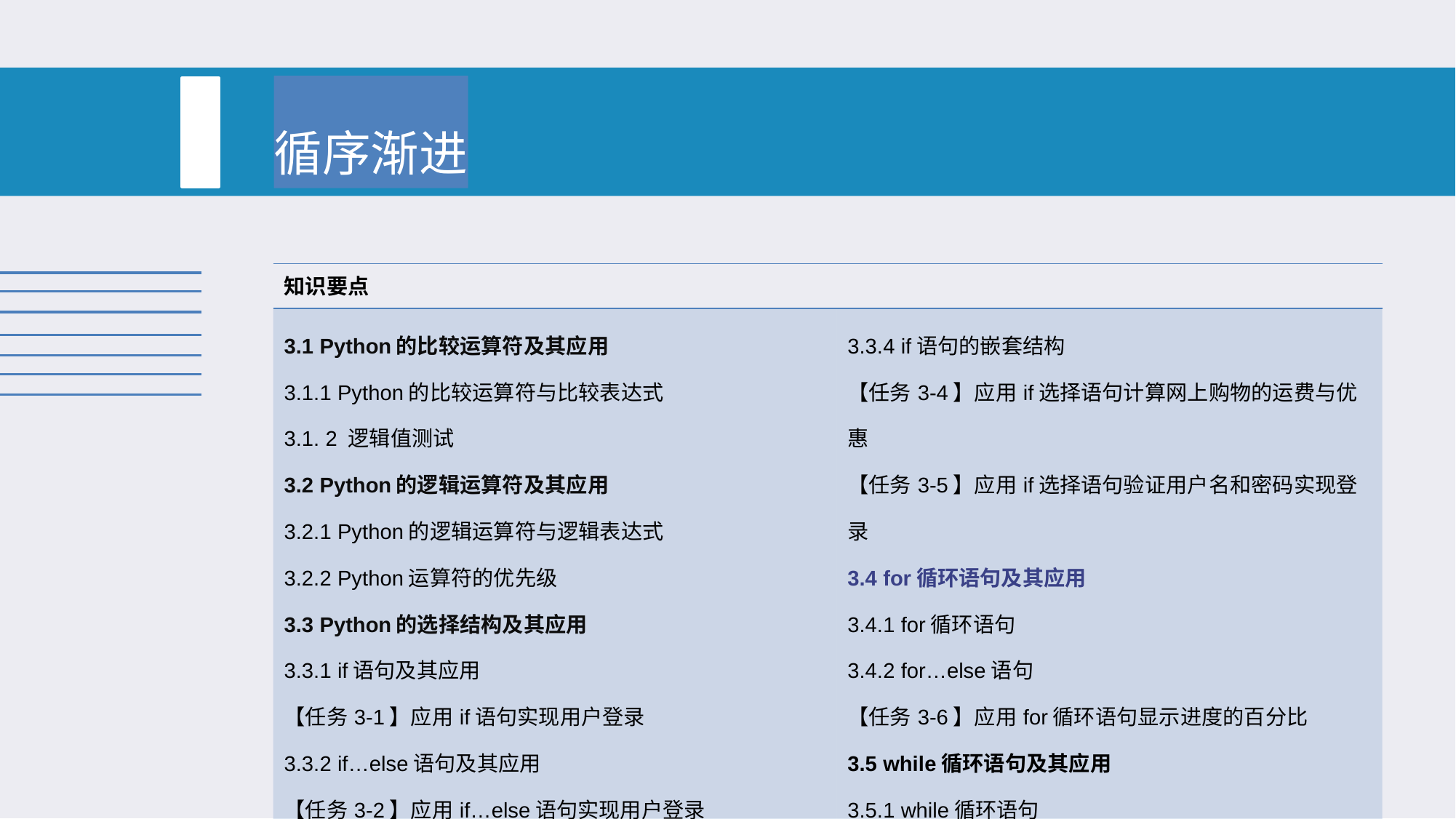

循序渐进

| 知识要点 |  |
| --- | --- |
| 3.1 Python的比较运算符及其应用 3.1.1 Python的比较运算符与比较表达式 3.1. 2 逻辑值测试 3.2 Python的逻辑运算符及其应用 3.2.1 Python的逻辑运算符与逻辑表达式 3.2.2 Python运算符的优先级 3.3 Python的选择结构及其应用 3.3.1 if语句及其应用 【任务3-1】应用if语句实现用户登录 3.3.2 if…else语句及其应用 【任务3-2】应用if…else语句实现用户登录 3.3.3 if…elif…else语句及其应用 【任务3-3】应用if…elif…else语句计算分期付款的服务费 | 3.3.4 if语句的嵌套结构 【任务3-4】应用if选择语句计算网上购物的运费与优惠 【任务3-5】应用if选择语句验证用户名和密码实现登录 3.4 for循环语句及其应用 3.4.1 for循环语句 3.4.2 for…else语句 【任务3-6】应用for循环语句显示进度的百分比 3.5 while循环语句及其应用 3.5.1 while循环语句 3.5.2 while…else语句 3.5.3 循环中的跳转语句 【任务3-7】应用while循环语句实现网上抢购倒计时 【任务3-8】综合应用循环结构的嵌套结构实现倒计时 |